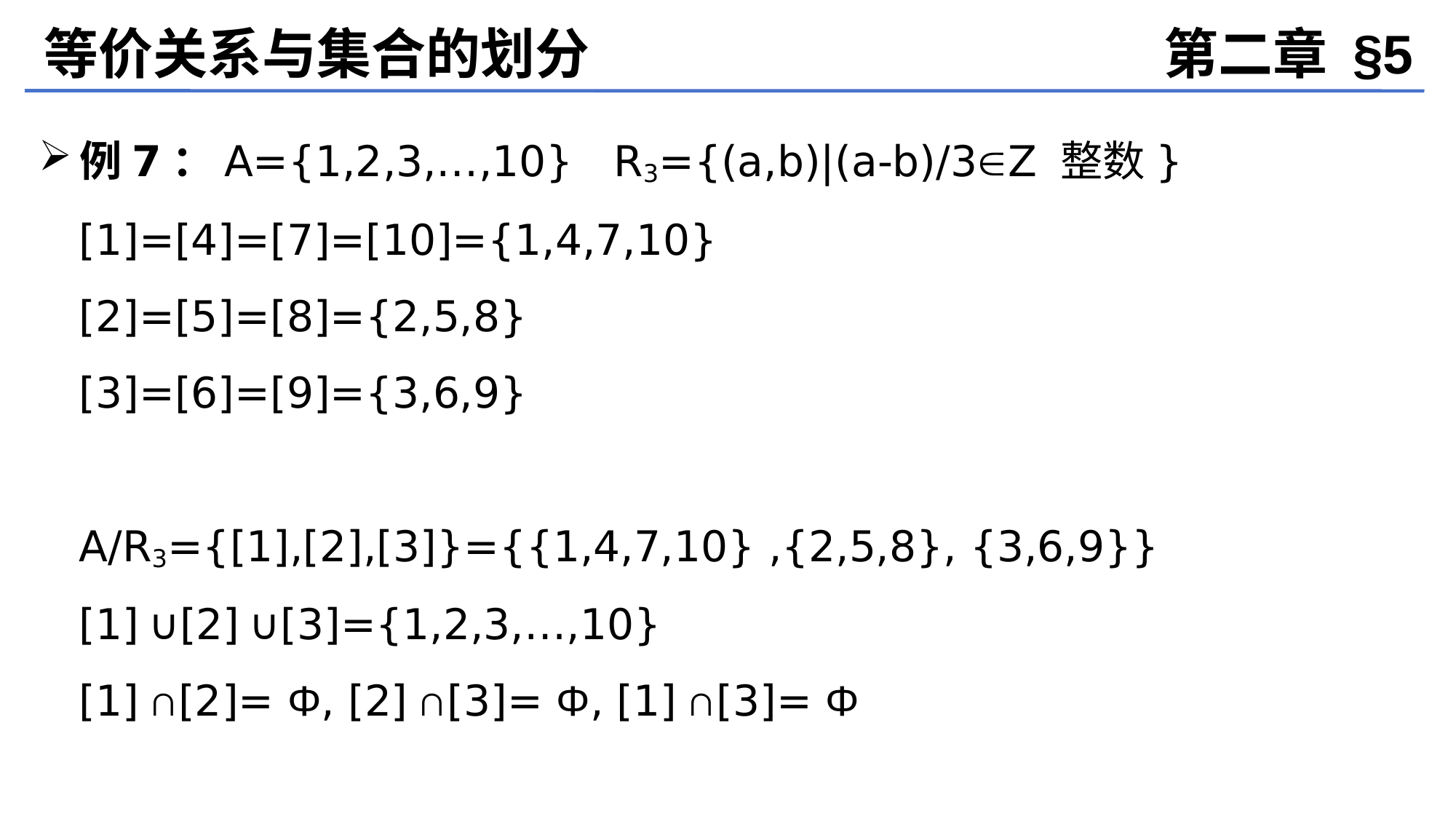

等价关系与集合的划分
第二章 §5
例7：A={1,2,3,…,10}   R3={(a,b)|(a-b)/3∈Z 整数}
   [1]=[4]=[7]=[10]={1,4,7,10}
   [2]=[5]=[8]={2,5,8}
   [3]=[6]=[9]={3,6,9}

   A/R3={[1],[2],[3]}={{1,4,7,10} ,{2,5,8}, {3,6,9}}
   [1] ∪[2] ∪[3]={1,2,3,…,10}
   [1] ∩[2]= Φ, [2] ∩[3]= Φ, [1] ∩[3]= Φ